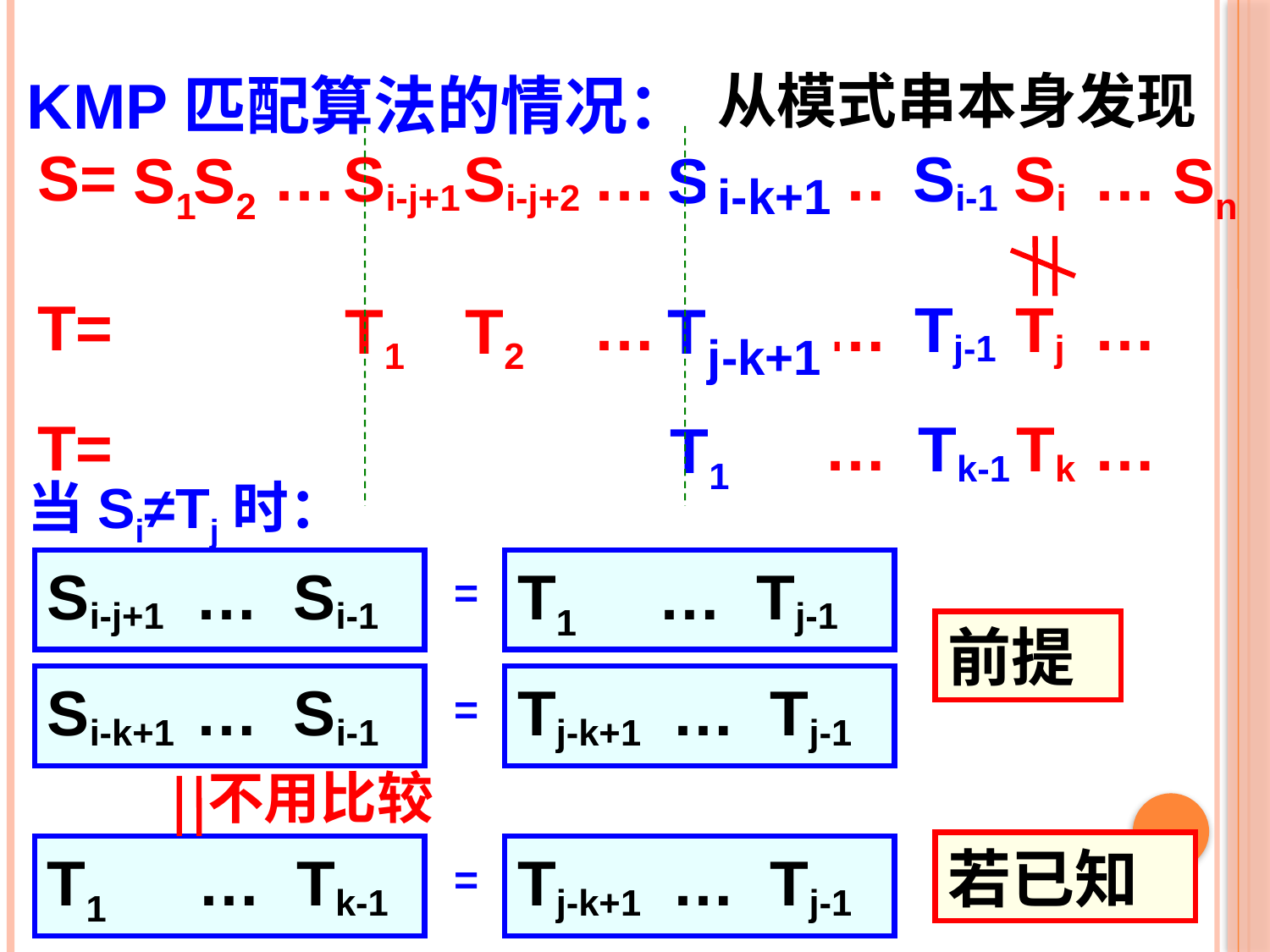

从模式串本身发现
KMP匹配算法的情况：

S=
S1
S2
…
Si-j+1
Si-j+2
…
S?
…
Si-1
Si
…
Sn
i-k+1

T=
T1
T2
…
T?
Tj-1
Tj
…
…
j-k+1
T=
T1
…
Tk-1
Tk
…
当Si≠Tj时：
Si-j+1   …  Si-1
T1        …  Tj-1
=
前提
Si-k+1  …  Si-1
Tj-k+1   …  Tj-1
=
不用比较

若已知
T1         …  Tk-1
Tj-k+1   …  Tj-1
=